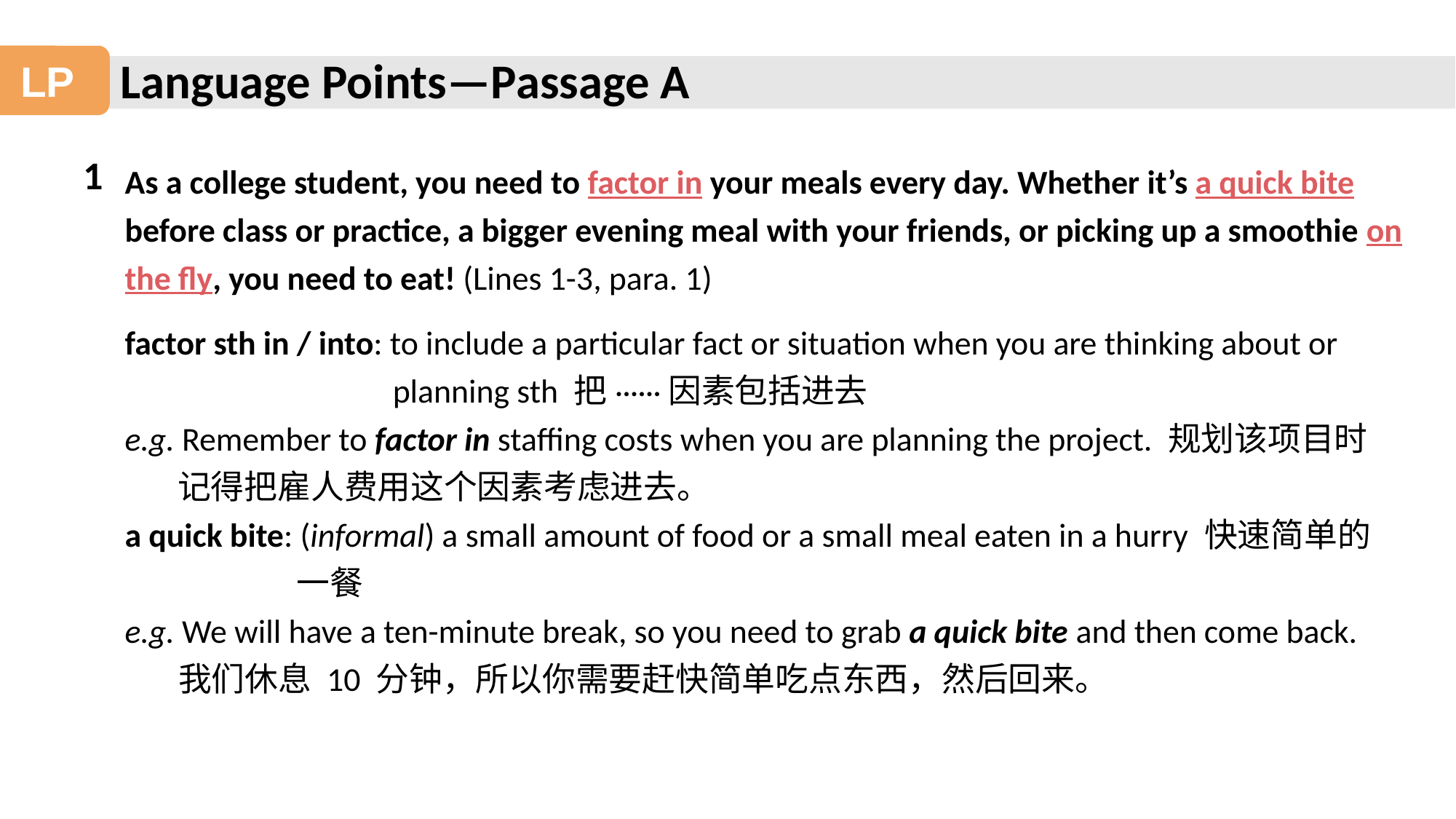

Language Points—Passage A
LP

1
As a college student, you need to factor in your meals every day. Whether it’s a quick bite before class or practice, a bigger evening meal with your friends, or picking up a smoothie on the fly, you need to eat! (Lines 1-3, para. 1)
factor sth in / into: to include a particular fact or situation when you are thinking about or planning sth 把······因素包括进去
e.g. Remember to factor in staffing costs when you are planning the project. 规划该项目时记得把雇人费用这个因素考虑进去。
a quick bite: (informal) a small amount of food or a small meal eaten in a hurry 快速简单的一餐
e.g. We will have a ten-minute break, so you need to grab a quick bite and then come back. 我们休息 10 分钟，所以你需要赶快简单吃点东西，然后回来。